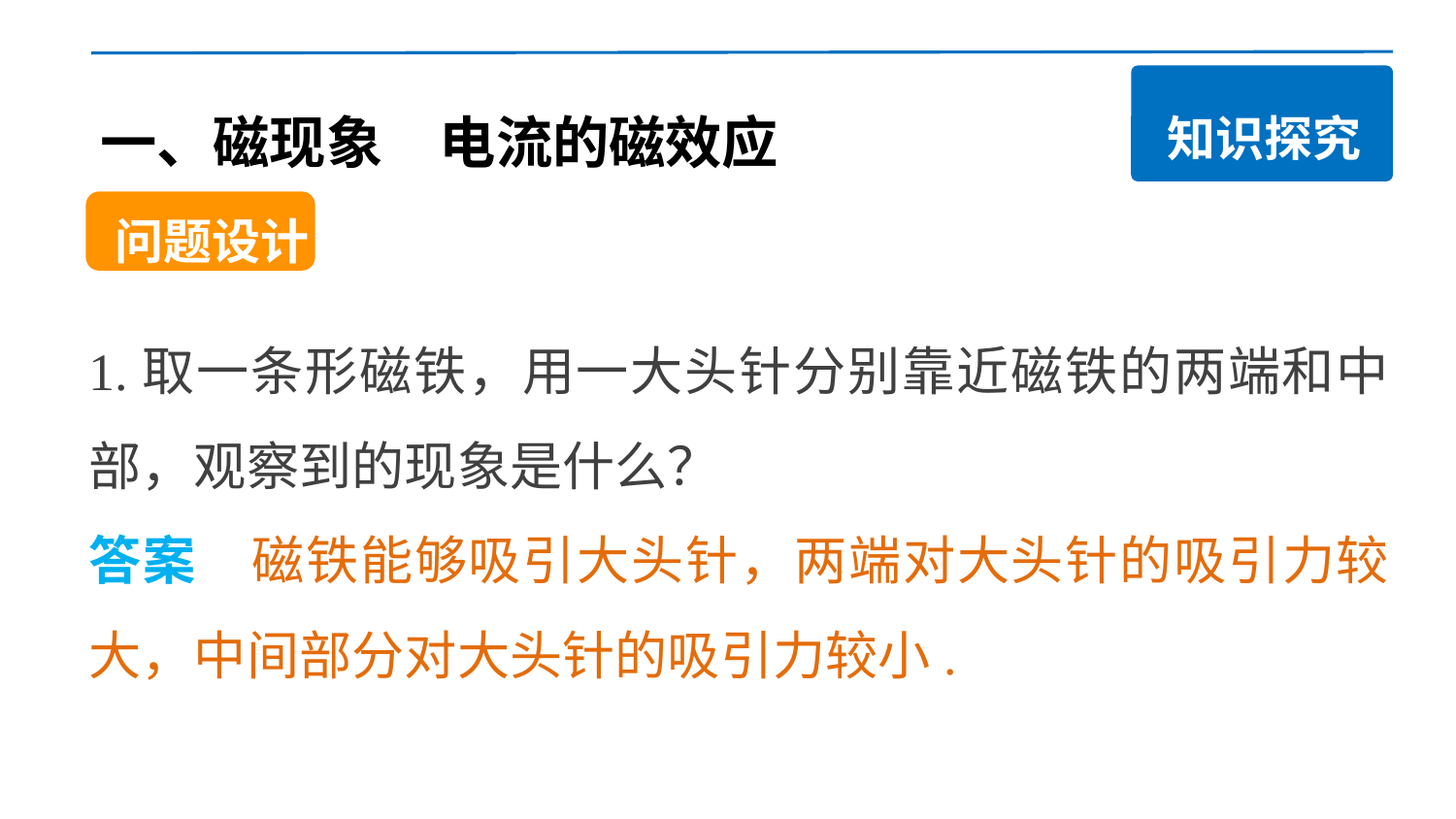

一、磁现象　电流的磁效应

知识探究
 问题设计
1.取一条形磁铁，用一大头针分别靠近磁铁的两端和中部，观察到的现象是什么？
答案　磁铁能够吸引大头针，两端对大头针的吸引力较大，中间部分对大头针的吸引力较小.